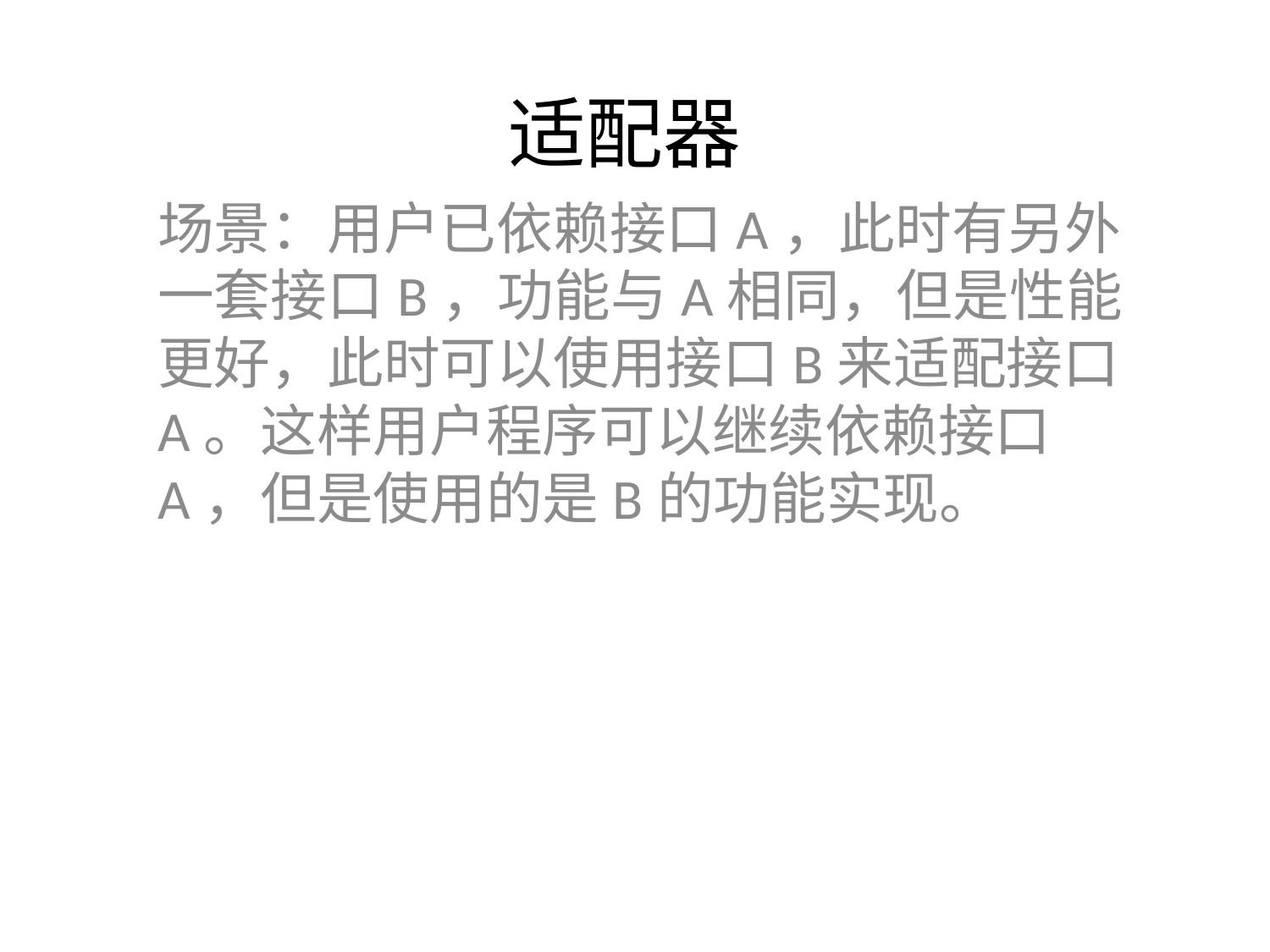

# 适配器
场景：用户已依赖接口A，此时有另外一套接口B，功能与A相同，但是性能更好，此时可以使用接口B来适配接口A。这样用户程序可以继续依赖接口A，但是使用的是B的功能实现。